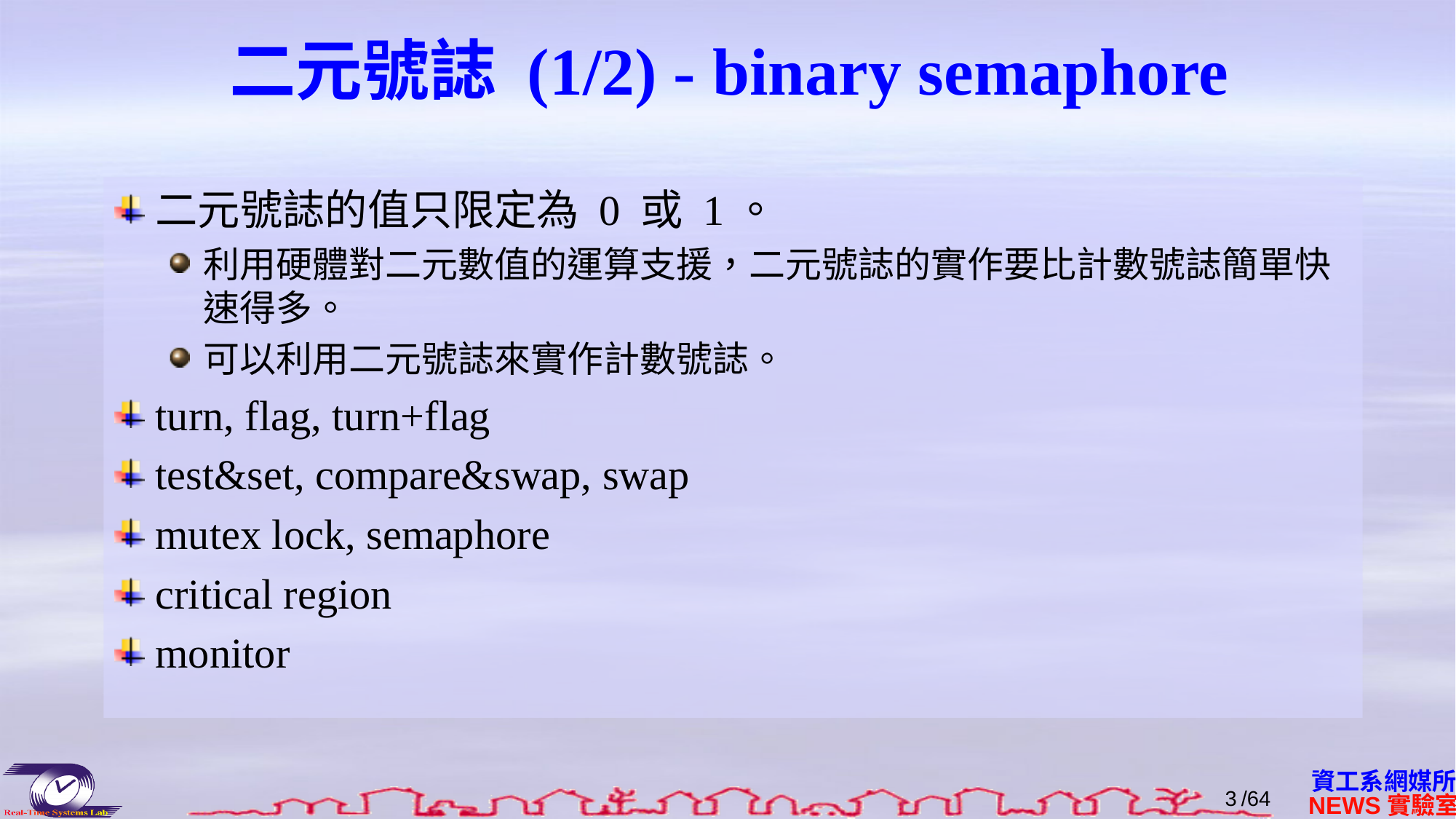

# 二元號誌 (1/2) - binary semaphore
二元號誌的值只限定為 0 或 1。
利用硬體對二元數值的運算支援，二元號誌的實作要比計數號誌簡單快速得多。
可以利用二元號誌來實作計數號誌。
turn, flag, turn+flag
test&set, compare&swap, swap
mutex lock, semaphore
critical region
monitor
3
/64